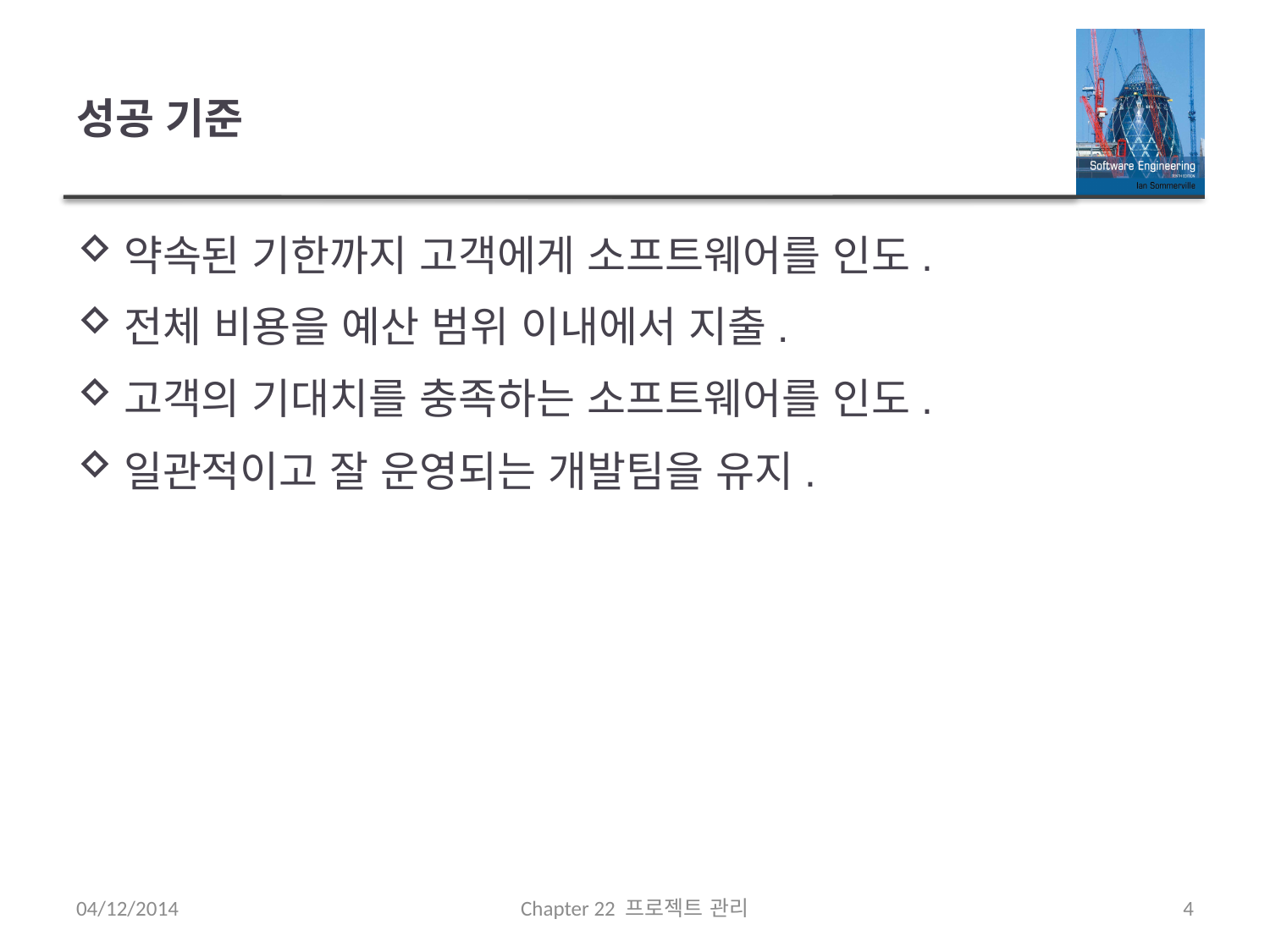

# 성공 기준
약속된 기한까지 고객에게 소프트웨어를 인도.
전체 비용을 예산 범위 이내에서 지출.
고객의 기대치를 충족하는 소프트웨어를 인도.
일관적이고 잘 운영되는 개발팀을 유지.

04/12/2014
Chapter 22 프로젝트 관리
4